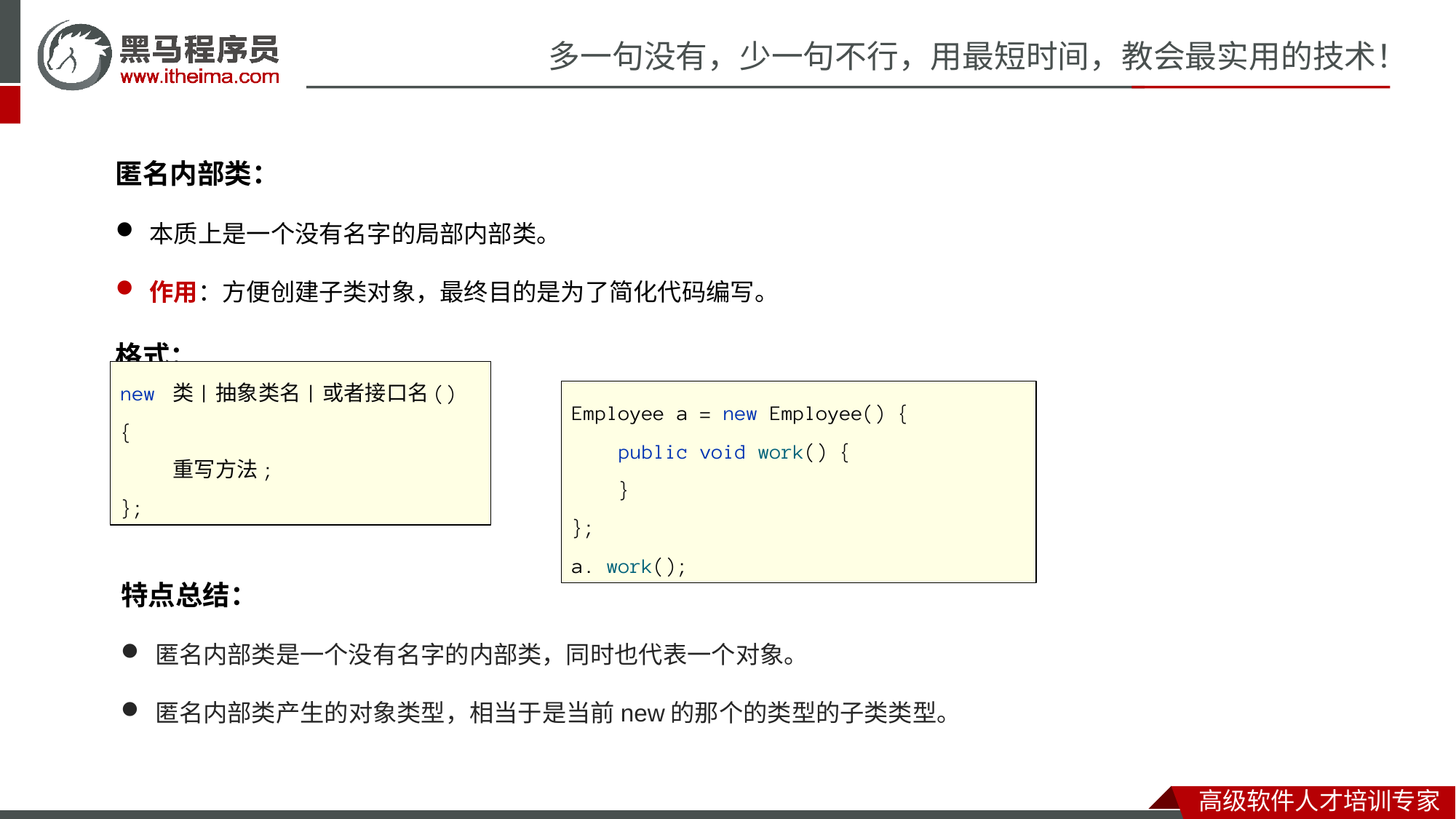

匿名内部类：
本质上是一个没有名字的局部内部类。
作用：方便创建子类对象，最终目的是为了简化代码编写。
格式：

new 类|抽象类名|或者接口名() {
    重写方法;
};
Employee a = new Employee() {
    public void work() {
    }
};
a. work();
特点总结：
匿名内部类是一个没有名字的内部类，同时也代表一个对象。
匿名内部类产生的对象类型，相当于是当前new的那个的类型的子类类型。